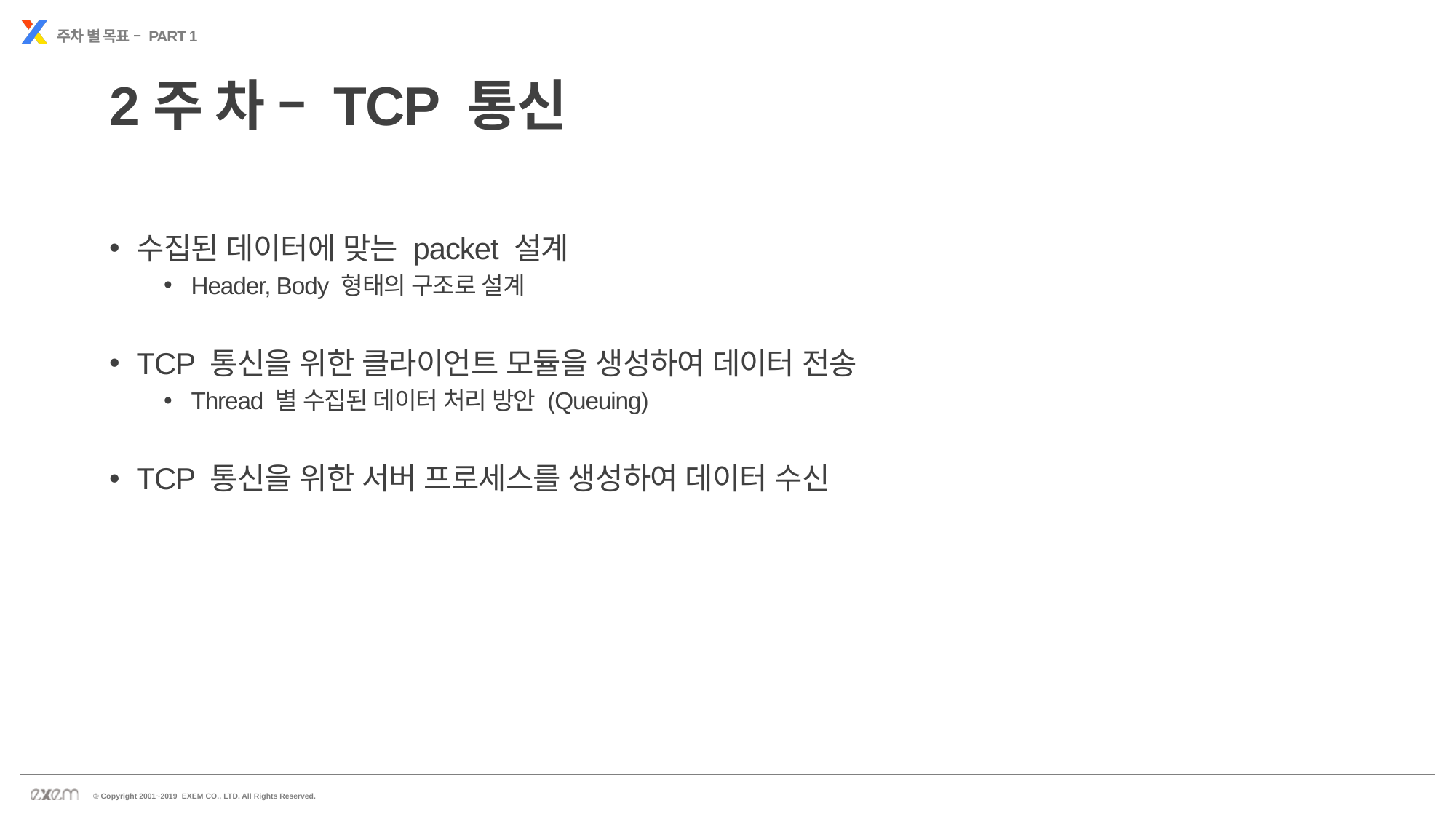

주차 별 목표 – PART 1
2주 차 – TCP 통신

수집된 데이터에 맞는 packet 설계
Header, Body 형태의 구조로 설계

TCP 통신을 위한 클라이언트 모듈을 생성하여 데이터 전송
Thread 별 수집된 데이터 처리 방안 (Queuing)

TCP 통신을 위한 서버 프로세스를 생성하여 데이터 수신